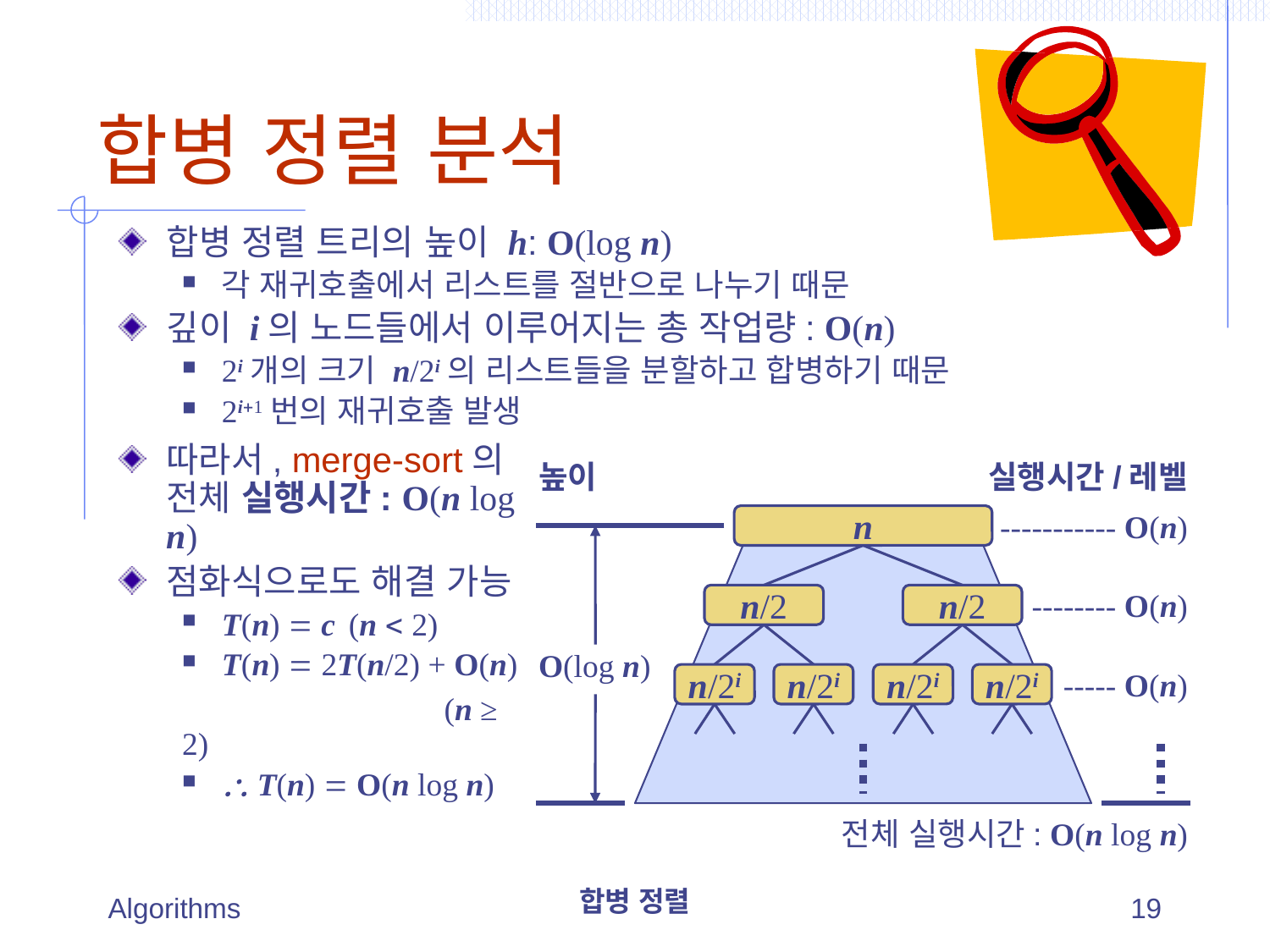

# 합병 정렬 분석
합병 정렬 트리의 높이 h: O(log n)
각 재귀호출에서 리스트를 절반으로 나누기 때문
깊이 i의 노드들에서 이루어지는 총 작업량: O(n)
2i개의 크기 n/2i의 리스트들을 분할하고 합병하기 때문
2i+1번의 재귀호출 발생
따라서, merge-sort의 전체 실행시간: O(n log n)
점화식으로도 해결 가능
T(n) = c	(n < 2)
T(n) = 2T(n/2) + O(n)
		 (n ≥ 2)
∴ T(n) = O(n log n)
높이
실행시간/레벨
n
----------- O(n)

n/2
n/2
-------- O(n)
O(log n)
n/2i
n/2i
n/2i
n/2i
----- O(n)
전체 실행시간: O(n log n)
Algorithms
합병 정렬
19